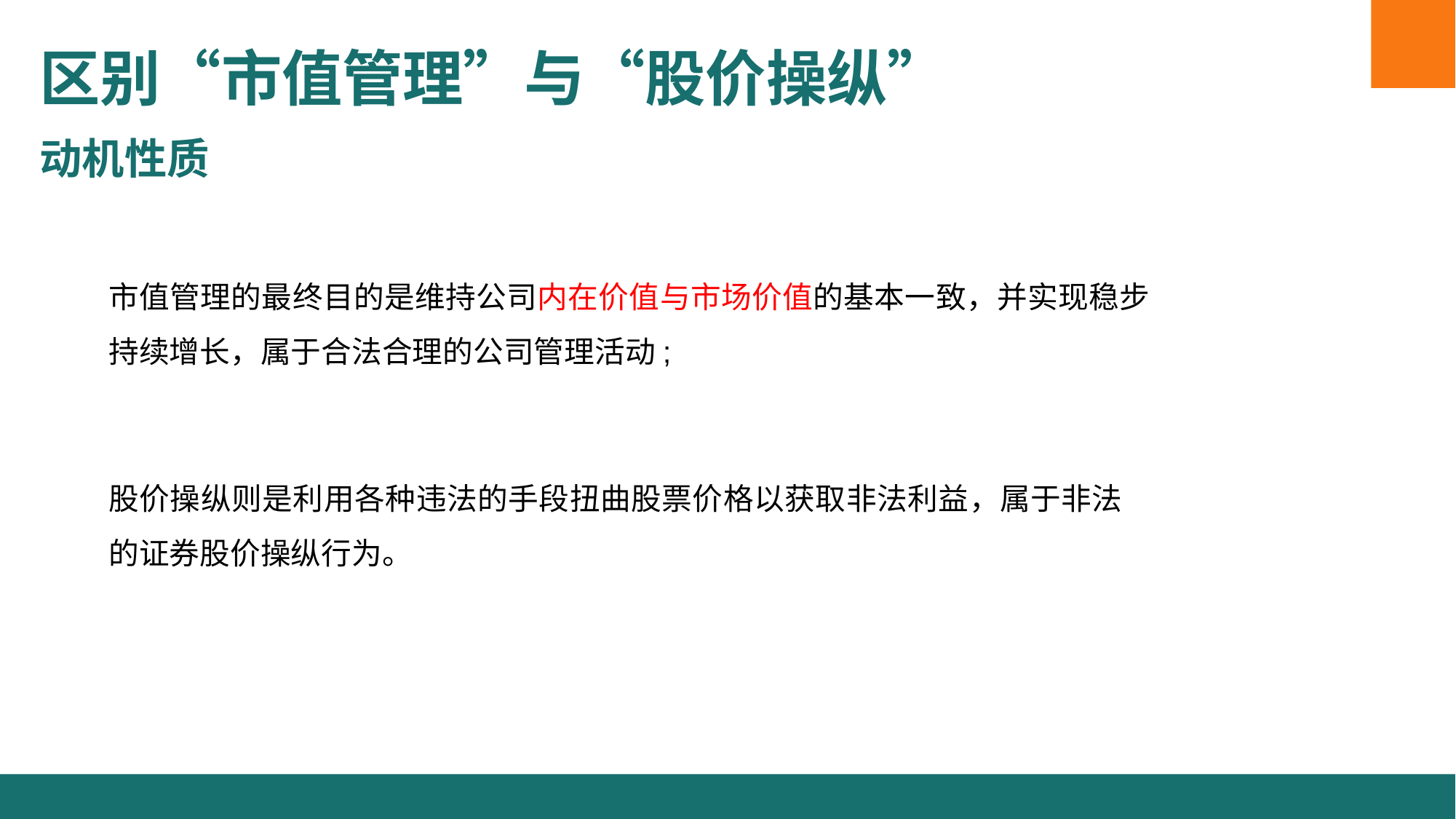

区别“市值管理”与“股价操纵”
动机性质
市值管理的最终目的是维持公司内在价值与市场价值的基本一致，并实现稳步持续增长，属于合法合理的公司管理活动;

股价操纵则是利用各种违法的手段扭曲股票价格以获取非法利益，属于非法的证券股价操纵行为。